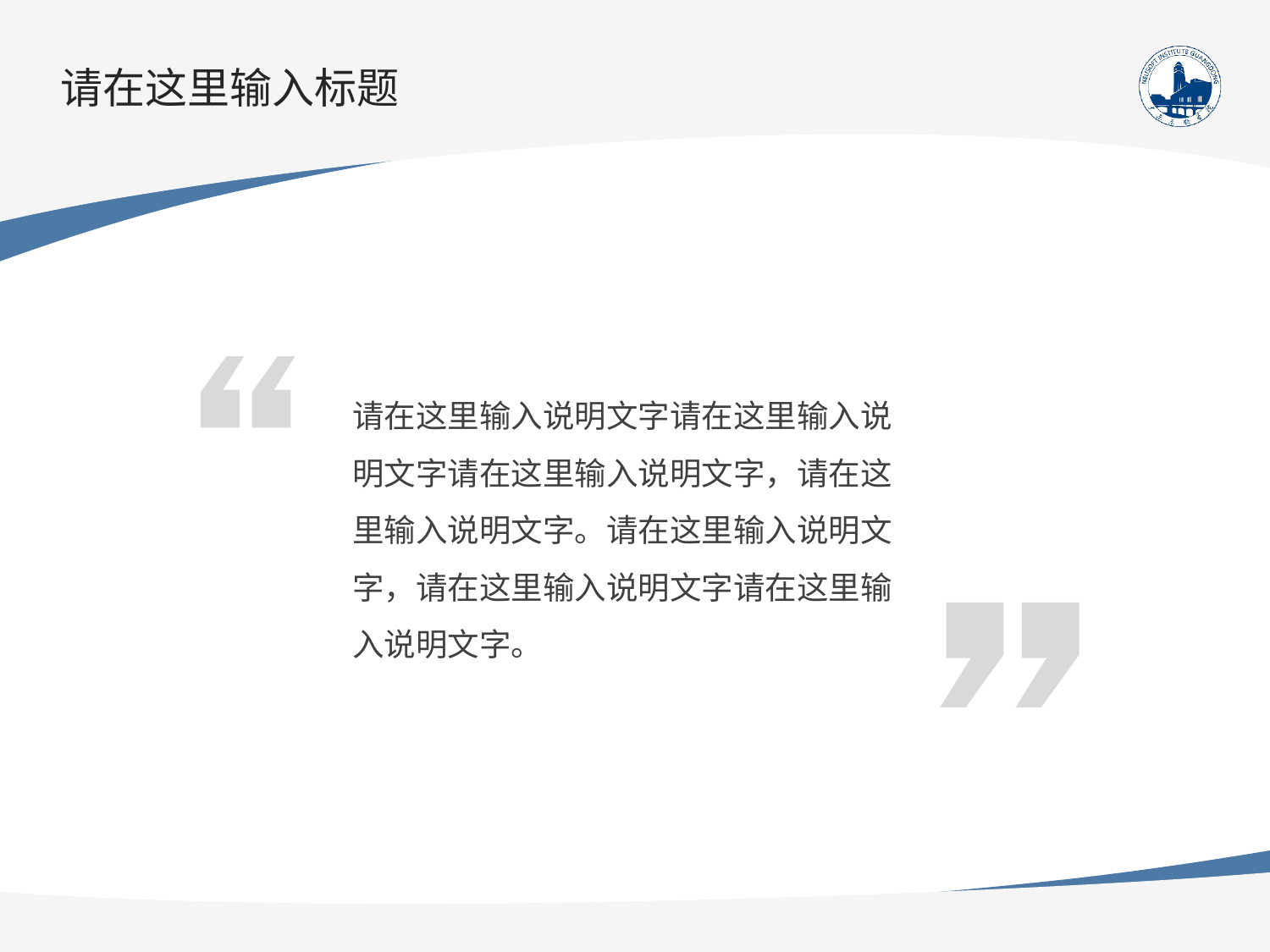

# 请在这里输入标题

请在这里输入说明文字请在这里输入说明文字请在这里输入说明文字，请在这里输入说明文字。请在这里输入说明文字，请在这里输入说明文字请在这里输入说明文字。